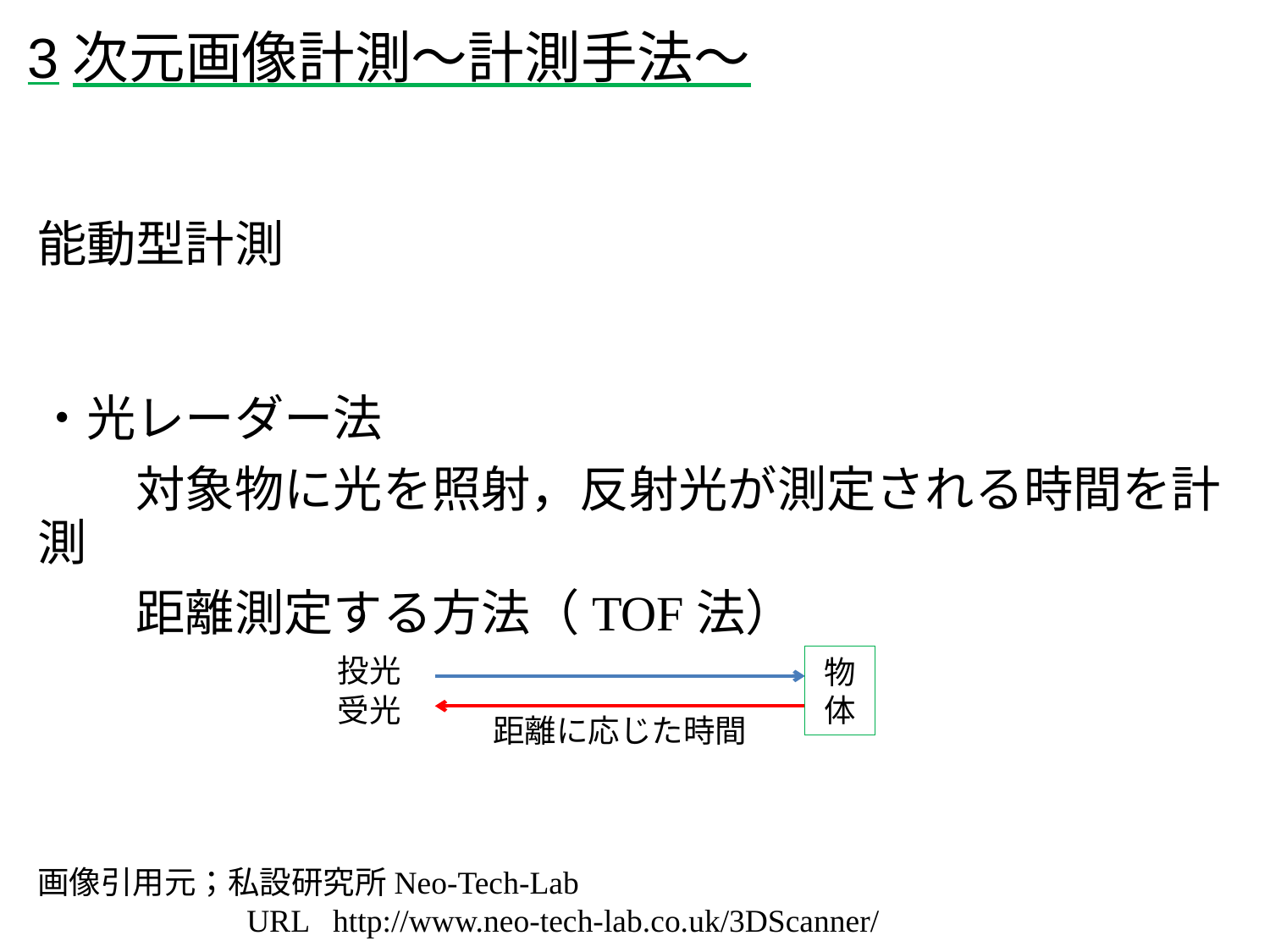

3次元画像計測～計測手法～

能動型計測

・光レーダー法
　　対象物に光を照射，反射光が測定される時間を計測
　　距離測定する方法（TOF法）

投光
物体
受光
距離に応じた時間
画像引用元；私設研究所Neo-Tech-Lab
                          URL   http://www.neo-tech-lab.co.uk/3DScanner/